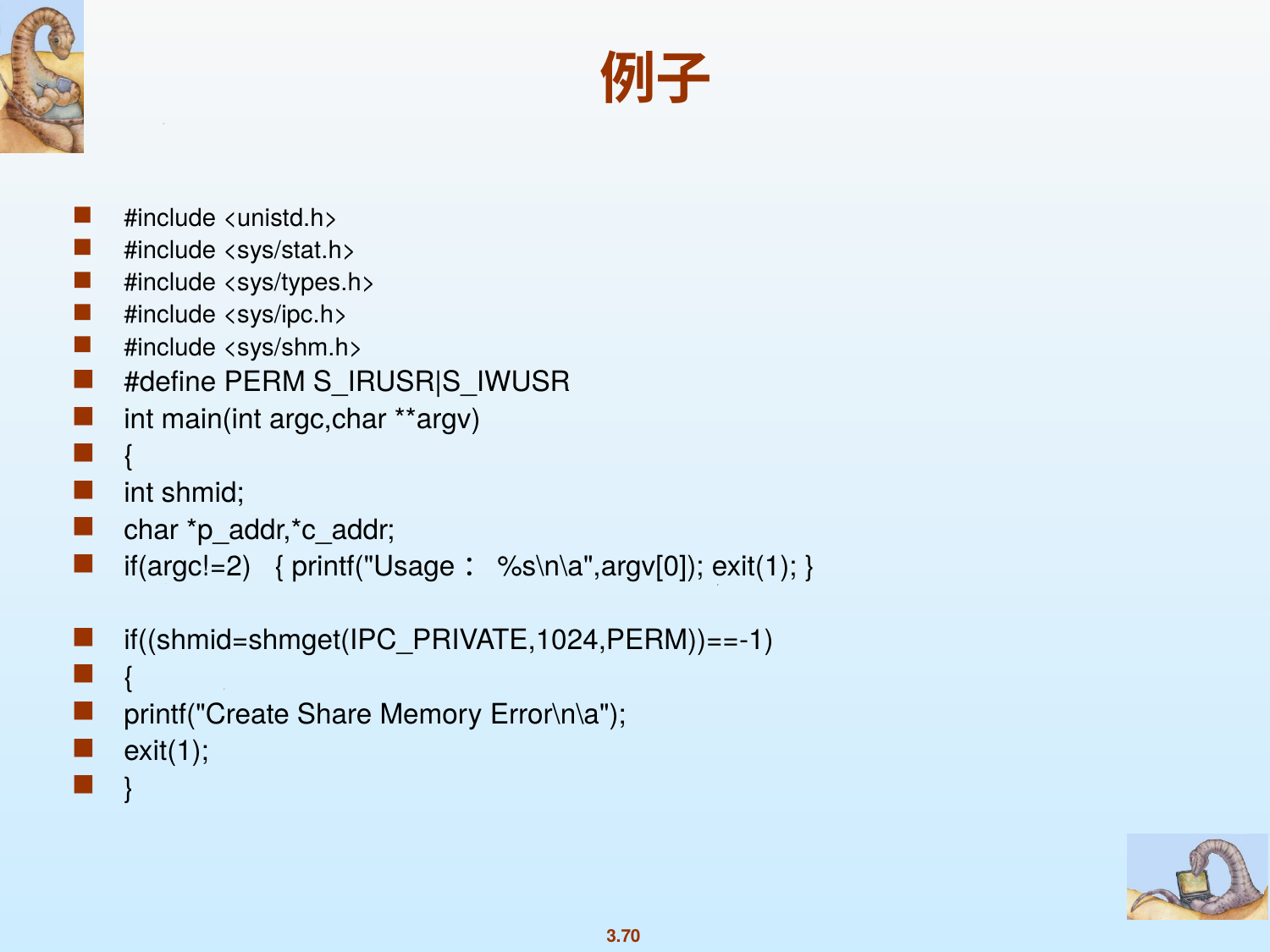

# 例子
#include <unistd.h>
#include <sys/stat.h>
#include <sys/types.h>
#include <sys/ipc.h>
#include <sys/shm.h>
#define PERM S_IRUSR|S_IWUSR
int main(int argc,char **argv)
{
int shmid;
char *p_addr,*c_addr;
if(argc!=2)   { printf("Usage：%s\n\a",argv[0]); exit(1); }

if((shmid=shmget(IPC_PRIVATE,1024,PERM))==-1)
{
printf("Create Share Memory Error\n\a");
exit(1);
}